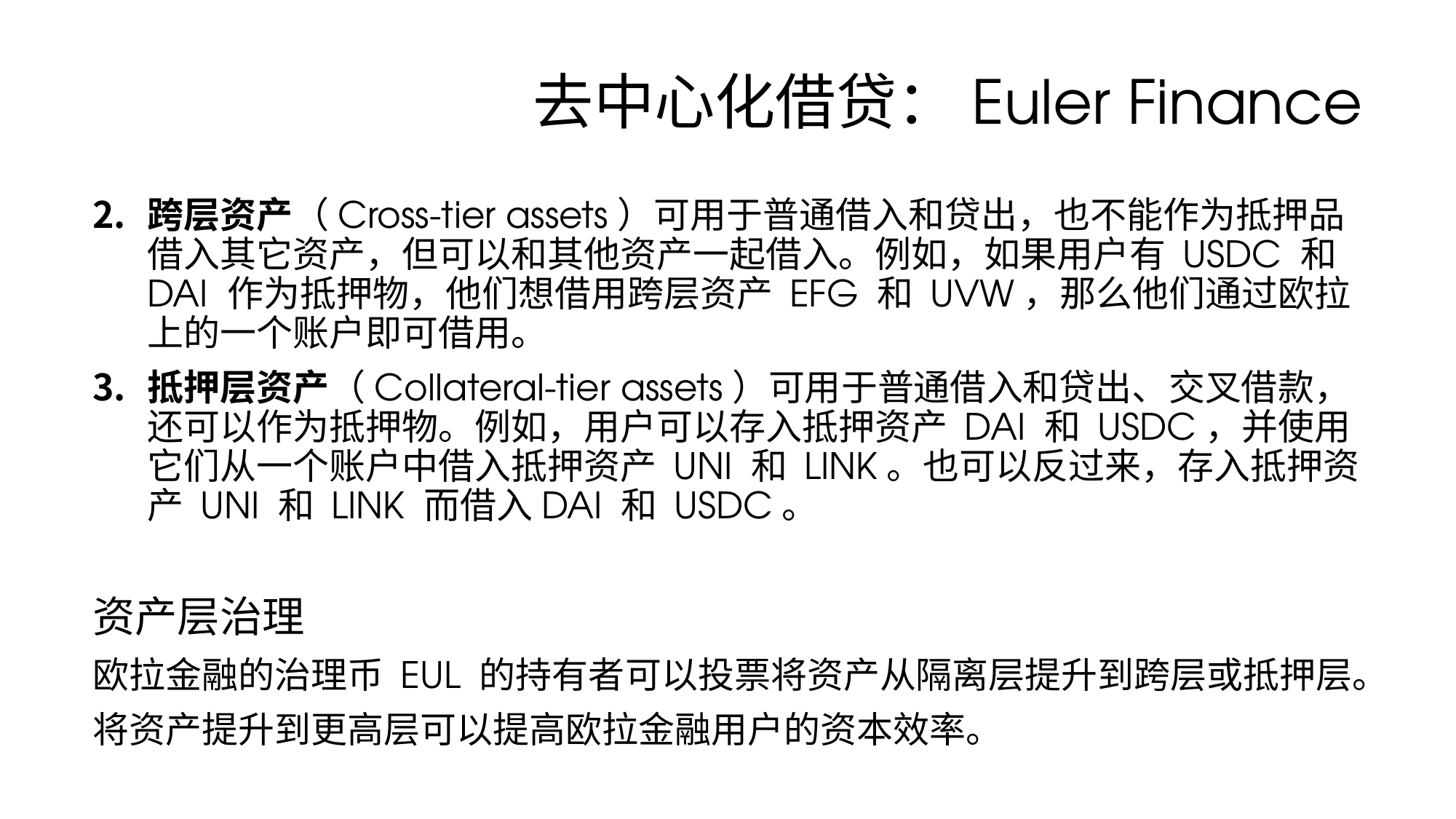

# 去中心化借贷：Euler Finance
跨层资产（Cross-tier assets）可用于普通借入和贷出，也不能作为抵押品借入其它资产，但可以和其他资产一起借入。例如，如果用户有 USDC 和 DAI 作为抵押物，他们想借用跨层资产 EFG 和 UVW，那么他们通过欧拉上的一个账户即可借用。
抵押层资产（Collateral-tier assets）可用于普通借入和贷出、交叉借款，还可以作为抵押物。例如，用户可以存入抵押资产 DAI 和 USDC，并使用它们从一个账户中借入抵押资产 UNI 和 LINK。也可以反过来，存入抵押资产 UNI 和 LINK 而借入DAI 和 USDC。

资产层治理
欧拉金融的治理币 EUL 的持有者可以投票将资产从隔离层提升到跨层或抵押层。
将资产提升到更高层可以提高欧拉金融用户的资本效率。